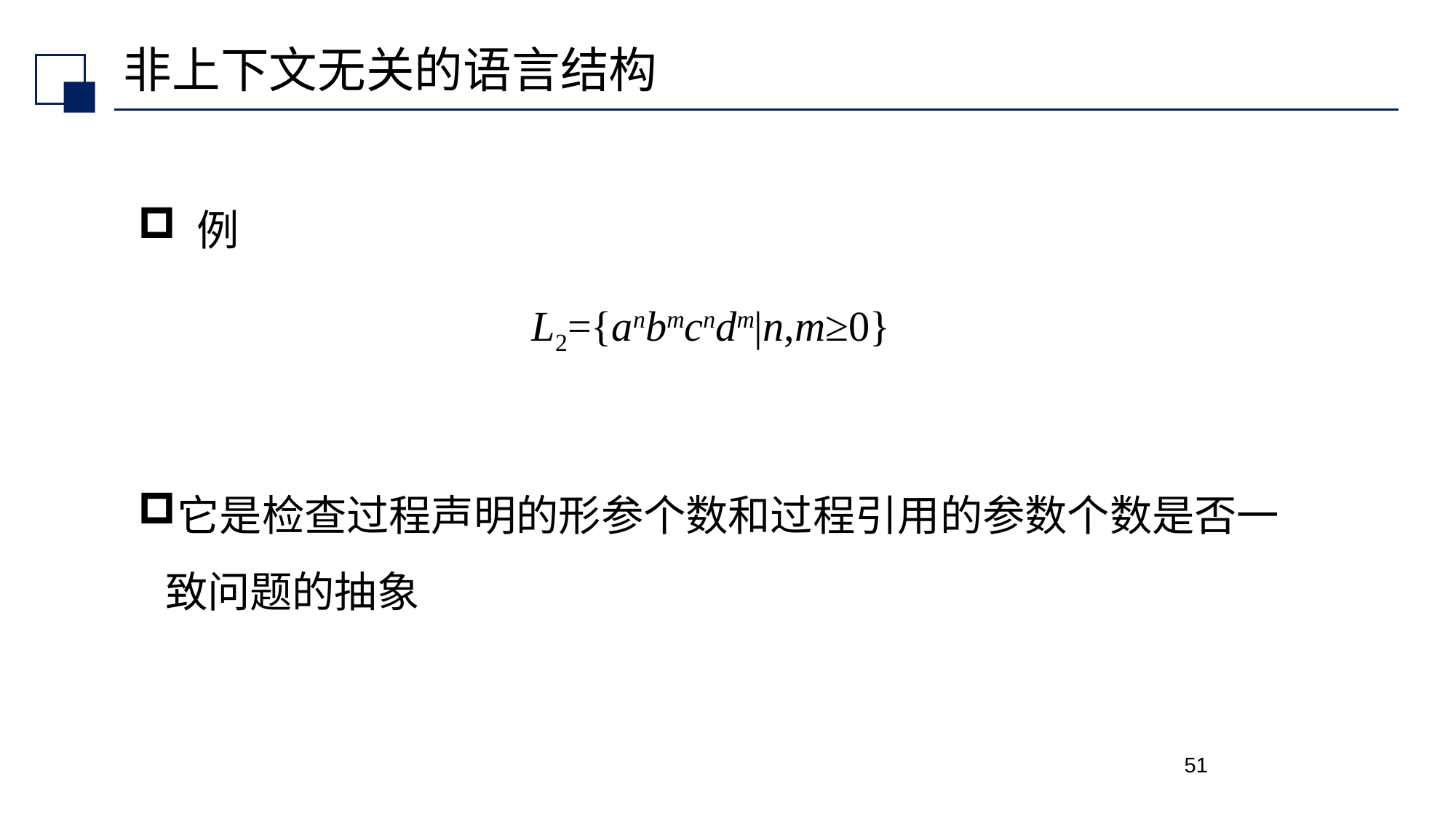

# 非上下文无关的语言结构
 例
L2={anbmcndm|n,m≥0}

它是检查过程声明的形参个数和过程引用的参数个数是否一致问题的抽象
51